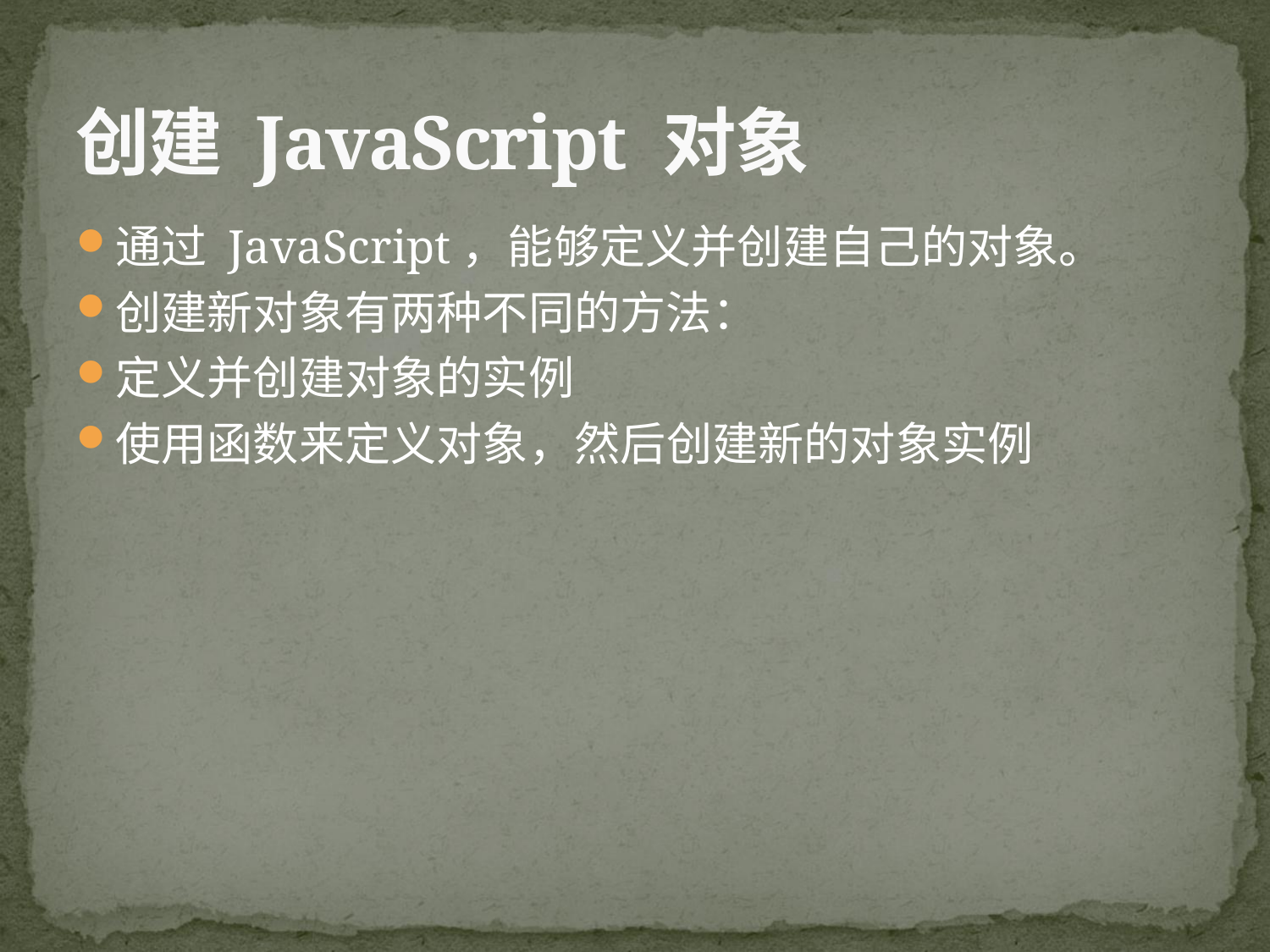

# 创建 JavaScript 对象
通过 JavaScript，能够定义并创建自己的对象。
创建新对象有两种不同的方法：
定义并创建对象的实例
使用函数来定义对象，然后创建新的对象实例